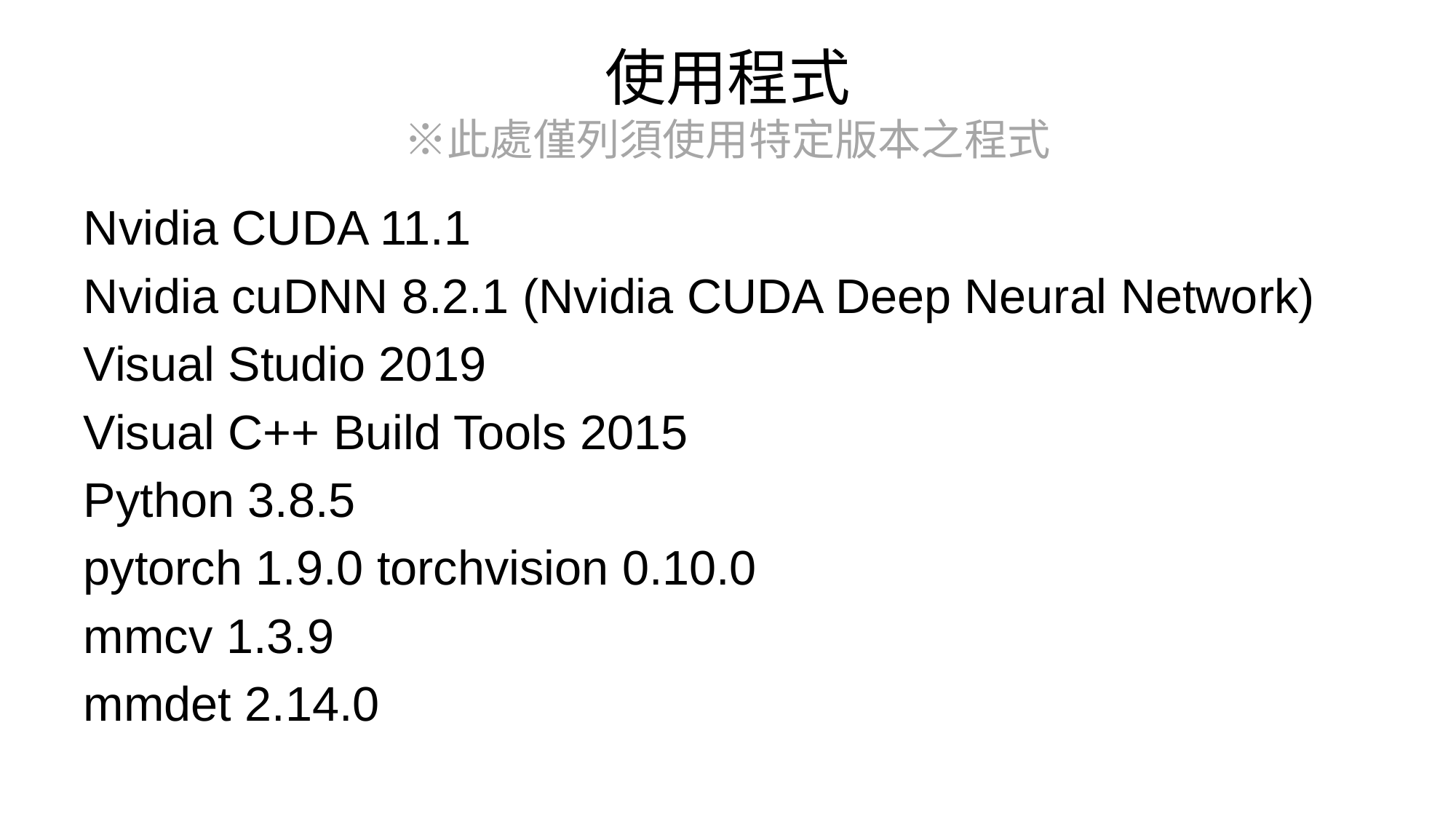

# 使用程式 ※此處僅列須使用特定版本之程式
Nvidia CUDA 11.1
Nvidia cuDNN 8.2.1 (Nvidia CUDA Deep Neural Network)
Visual Studio 2019
Visual C++ Build Tools 2015
Python 3.8.5
pytorch 1.9.0 torchvision 0.10.0
mmcv 1.3.9
mmdet 2.14.0